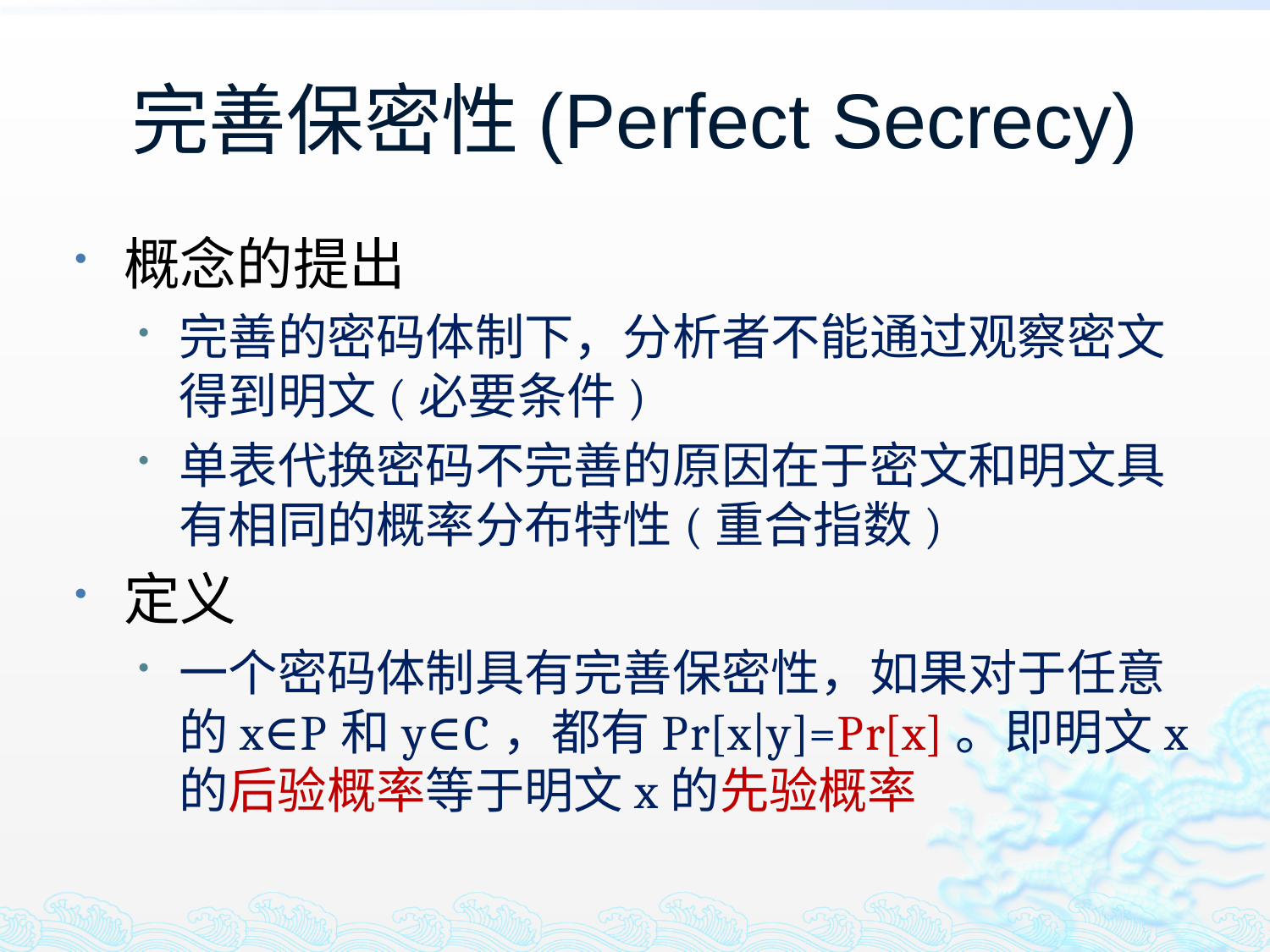

# 完善保密性(Perfect Secrecy)
概念的提出
完善的密码体制下，分析者不能通过观察密文得到明文(必要条件)
单表代换密码不完善的原因在于密文和明文具有相同的概率分布特性(重合指数)
定义
一个密码体制具有完善保密性，如果对于任意的x∈P和y∈C，都有Pr[x|y]=Pr[x]。即明文x的后验概率等于明文x的先验概率